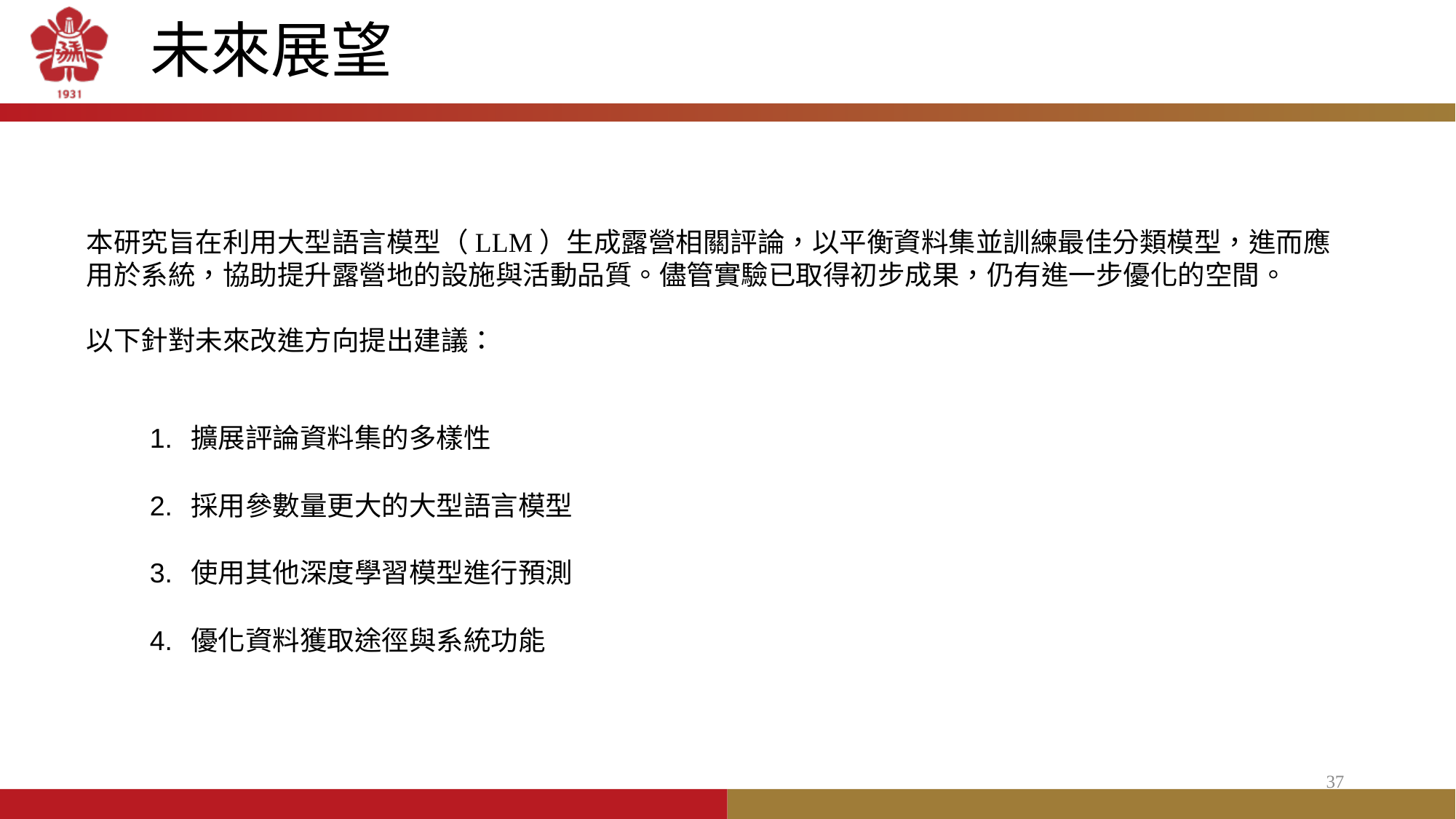

# 未來展望
本研究旨在利用大型語言模型（LLM）生成露營相關評論，以平衡資料集並訓練最佳分類模型，進而應用於系統，協助提升露營地的設施與活動品質。儘管實驗已取得初步成果，仍有進一步優化的空間。

以下針對未來改進方向提出建議：
擴展評論資料集的多樣性
採用參數量更大的大型語言模型
使用其他深度學習模型進行預測
優化資料獲取途徑與系統功能
37